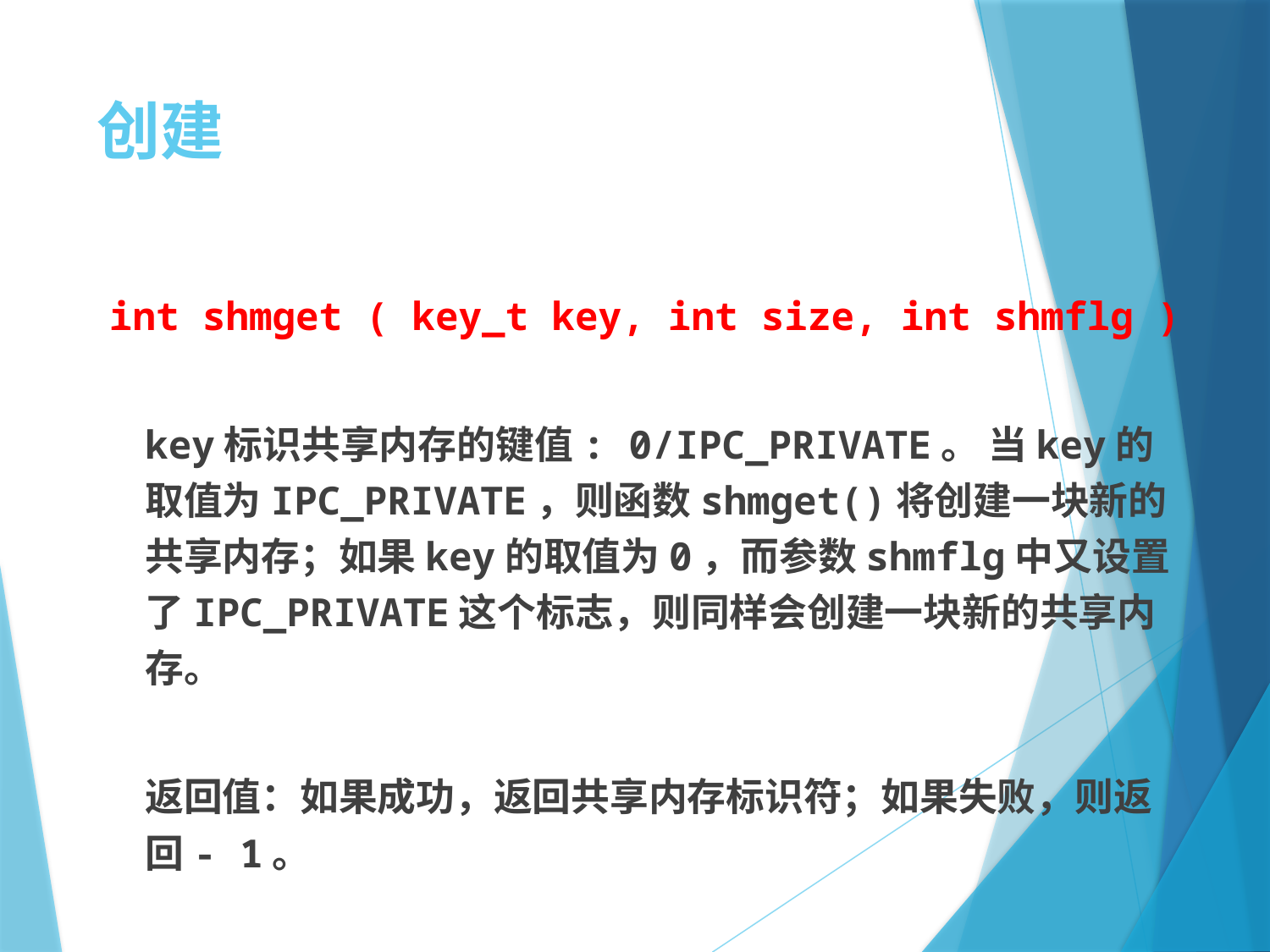

# 创建
int shmget ( key_t key, int size, int shmflg )

	key标识共享内存的键值: 0/IPC_PRIVATE。 当key的取值为IPC_PRIVATE，则函数shmget()将创建一块新的共享内存；如果key的取值为0，而参数shmflg中又设置了IPC_PRIVATE这个标志，则同样会创建一块新的共享内存。
	返回值：如果成功，返回共享内存标识符；如果失败，则返回- 1。